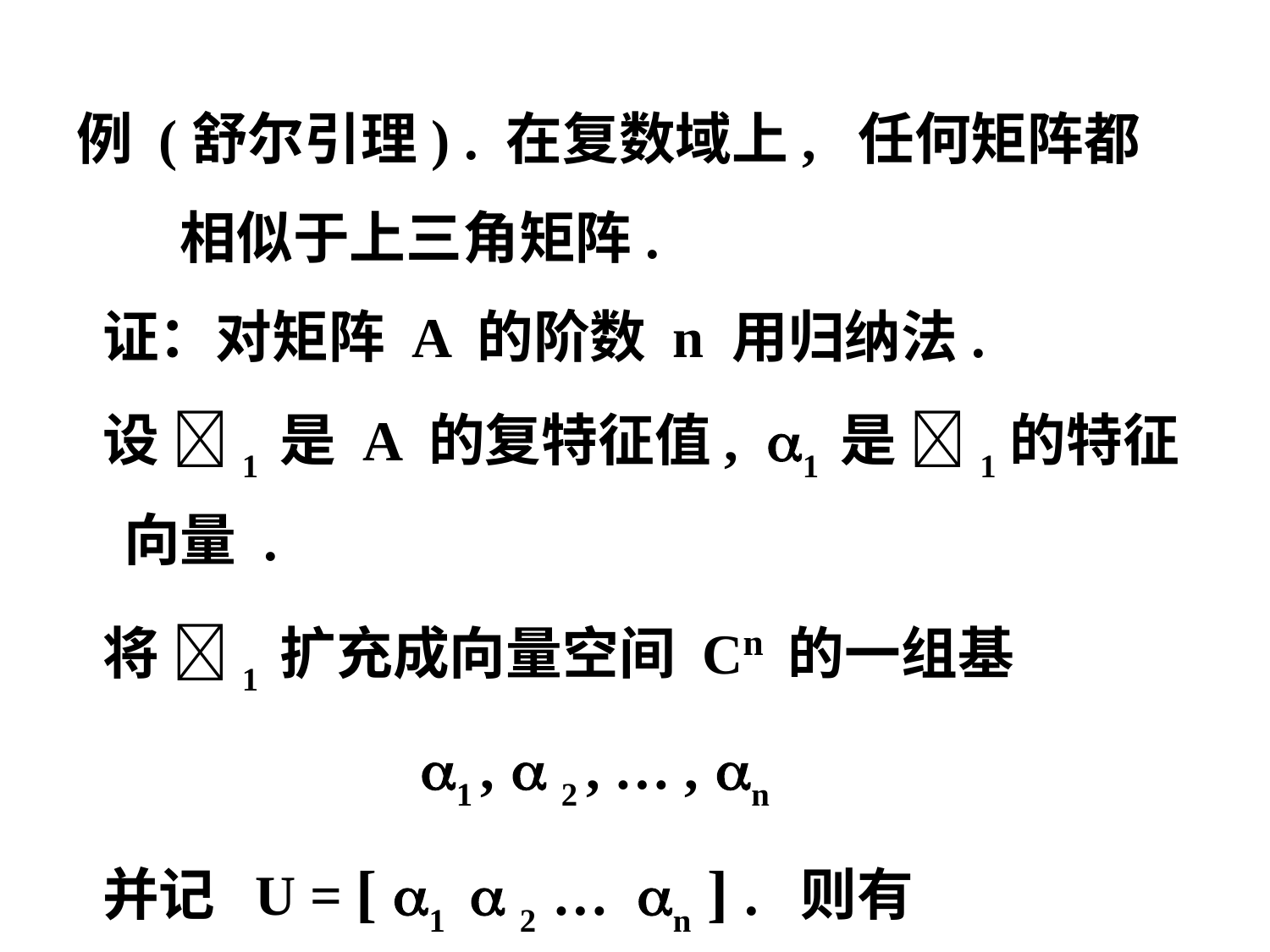

例 (舒尔引理) . 在复数域上,  任何矩阵都
       相似于上三角矩阵.
 证：对矩阵 A 的阶数 n 用归纳法.
 设 λ1 是 A 的复特征值,  α1 是 λ1的特征向量 .
 将 α1 扩充成向量空间 Cn 的一组基
                      α1 ,  α 2 , … ,  αn
 并记  U = [ α1   α 2  …  αn  ] .  则有